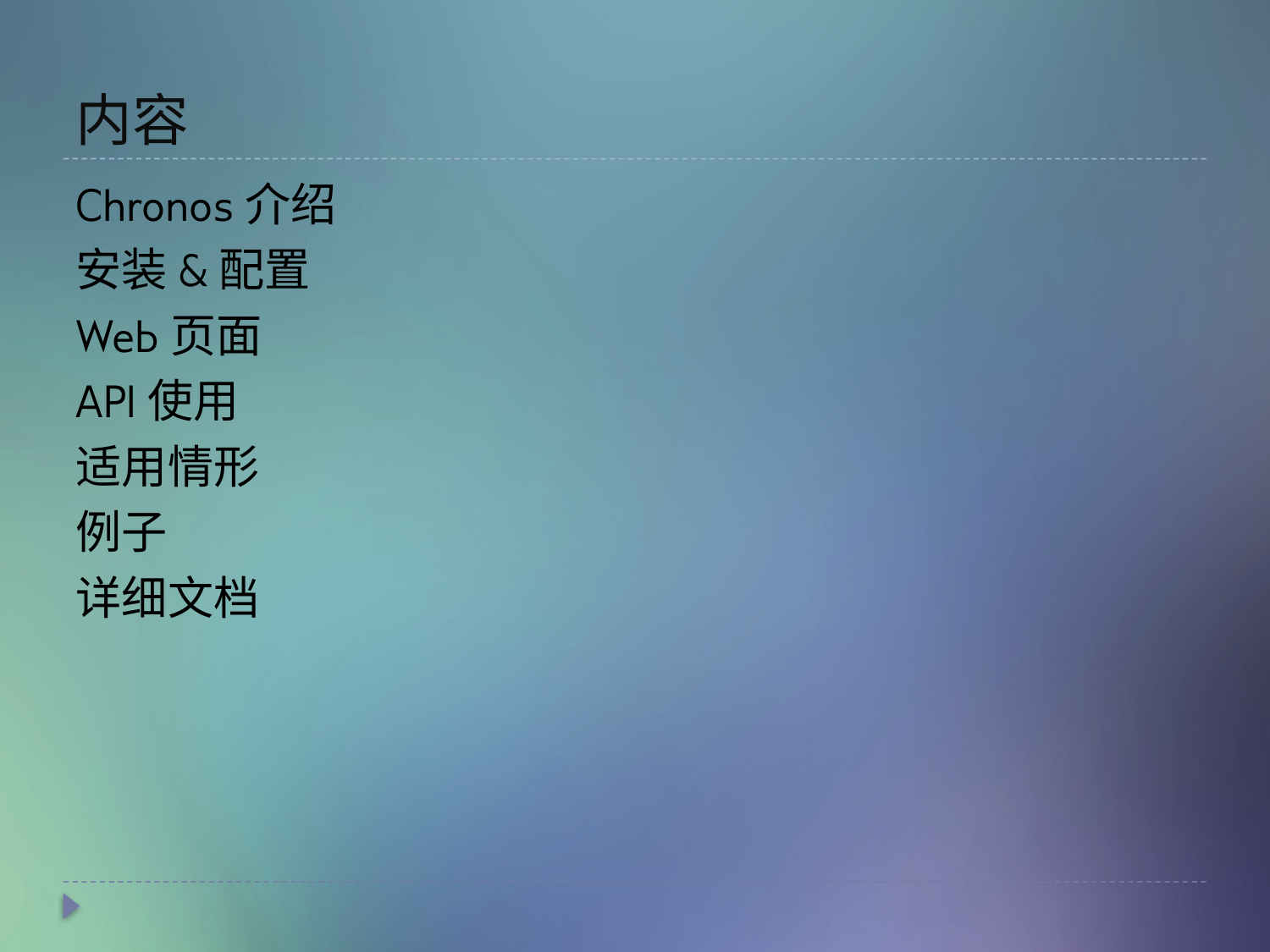

# 内容
Chronos介绍
安装&配置
Web页面
API使用
适用情形
例子
详细文档